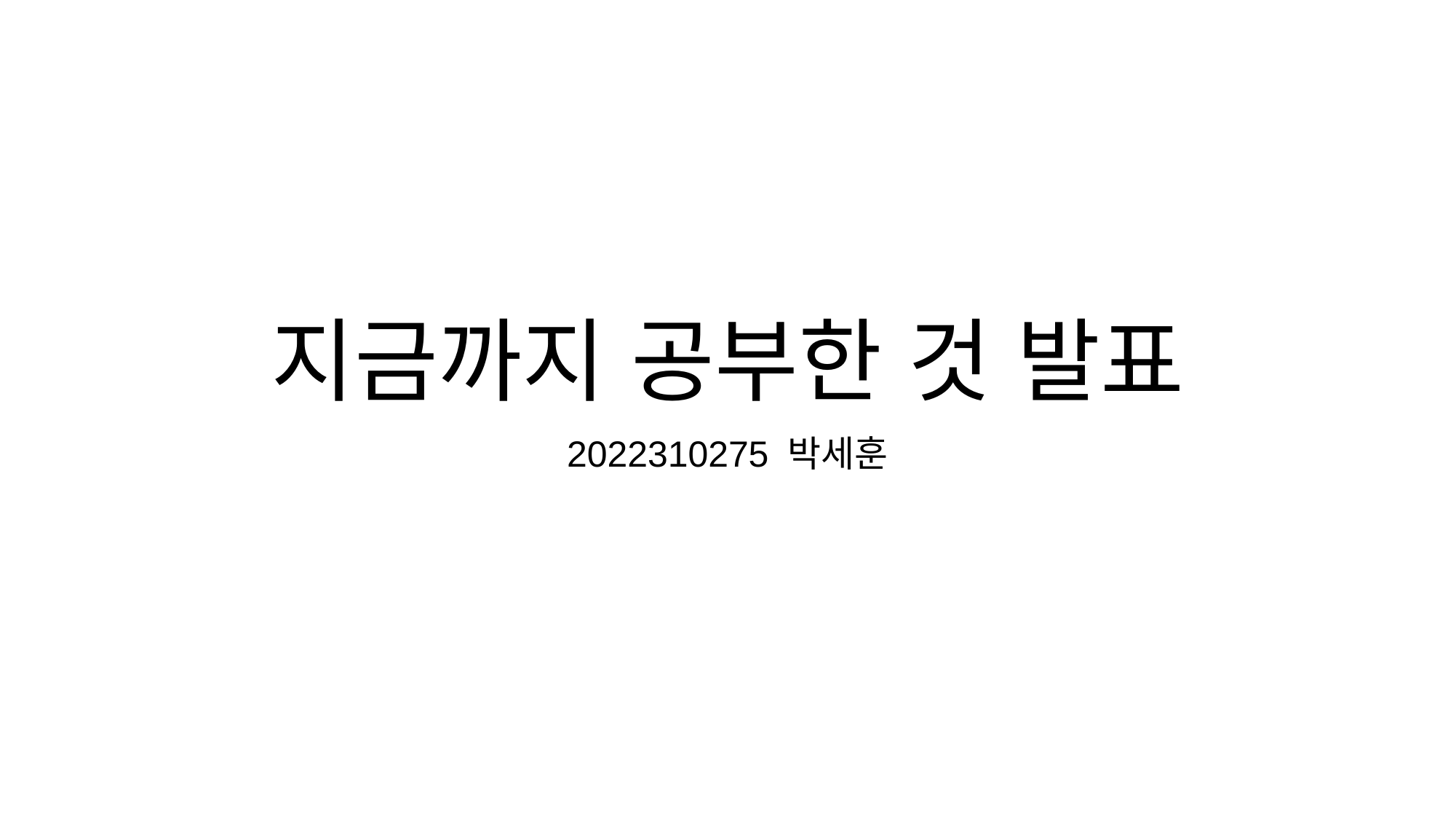

# 지금까지 공부한 것 발표
2022310275 박세훈